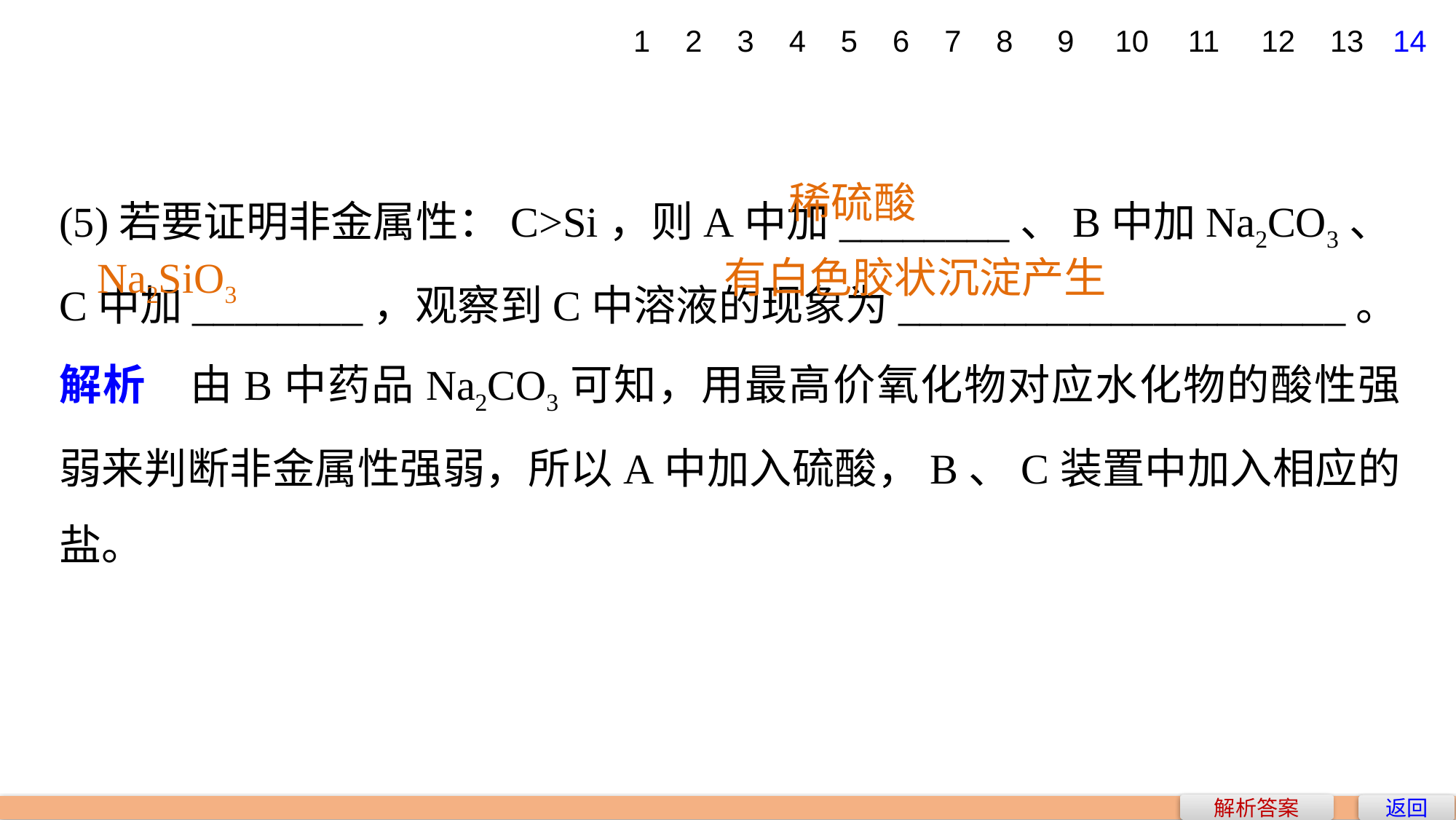

1
2
3
4
5
6
7
8
9
10
11
12
13
14
(5)若要证明非金属性：C>Si，则A中加________、B中加Na2CO3、C中加________，观察到C中溶液的现象为_____________________。
解析　由B中药品Na2CO3可知，用最高价氧化物对应水化物的酸性强弱来判断非金属性强弱，所以A中加入硫酸，B、C装置中加入相应的盐。
稀硫酸
Na2SiO3　                                              有白色胶状沉淀产生
解析答案
返回